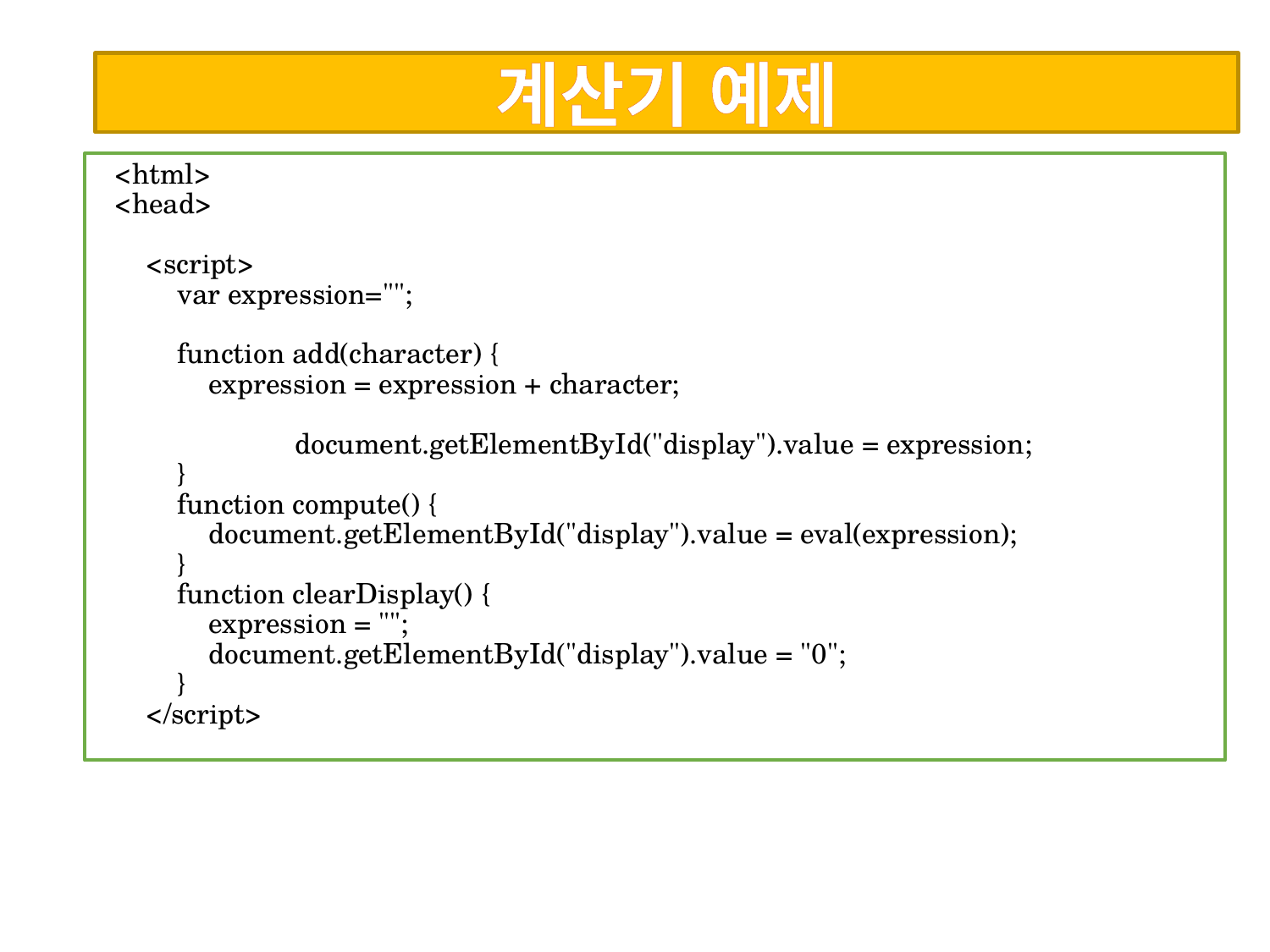

# 계산기 예제
<html>
<head>

    <script>
        var expression="";

        function add(character) {
            expression = expression + character;

                       document.getElementById("display").value = expression;
        }
        function compute() {
            document.getElementById("display").value = eval(expression);
        }
        function clearDisplay() {
            expression = "";
            document.getElementById("display").value = "0";
        }
    </script>